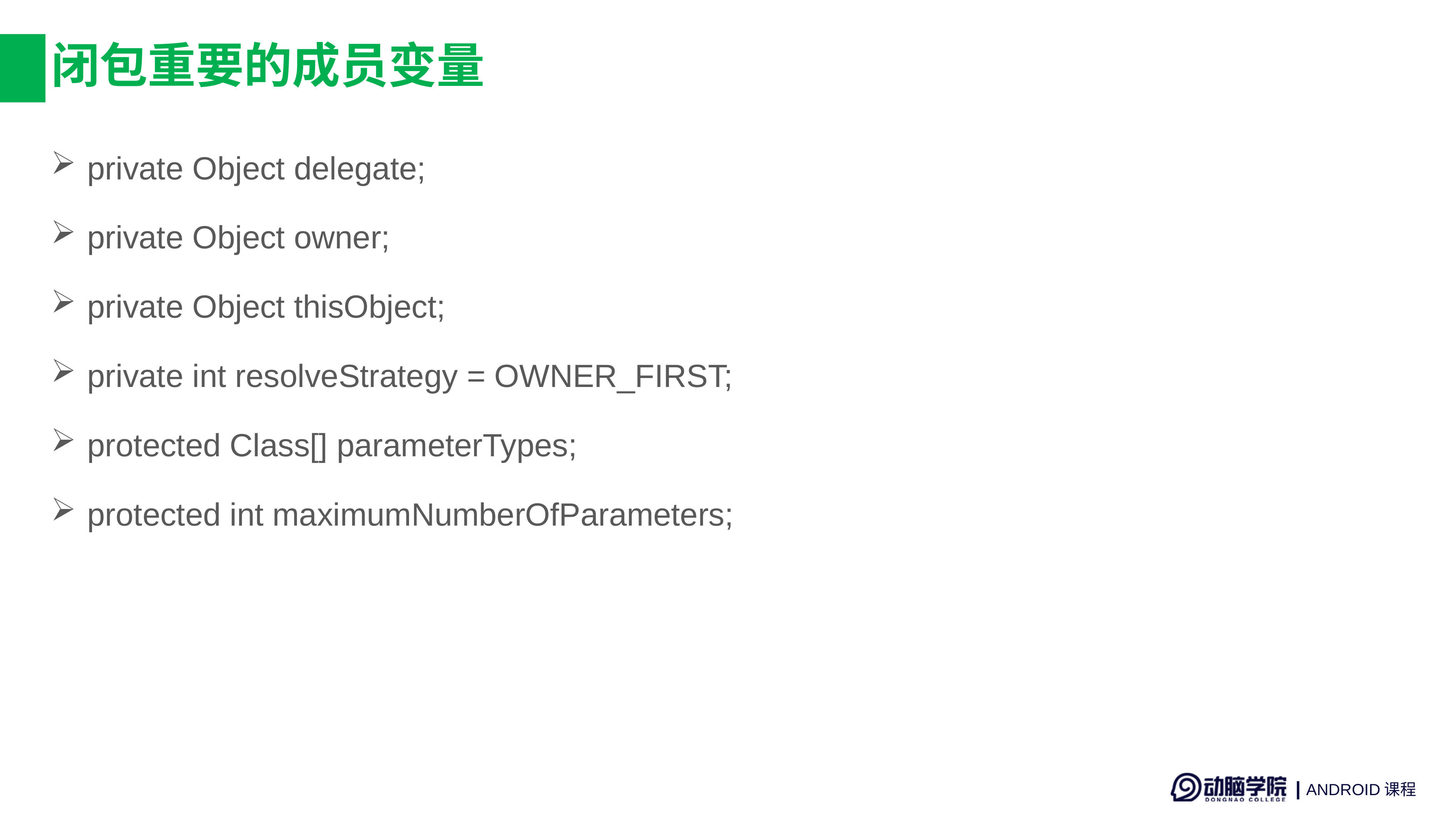

# 闭包重要的成员变量
private Object delegate;
private Object owner;
private Object thisObject;
private int resolveStrategy = OWNER_FIRST;
protected Class[] parameterTypes;
protected int maximumNumberOfParameters;